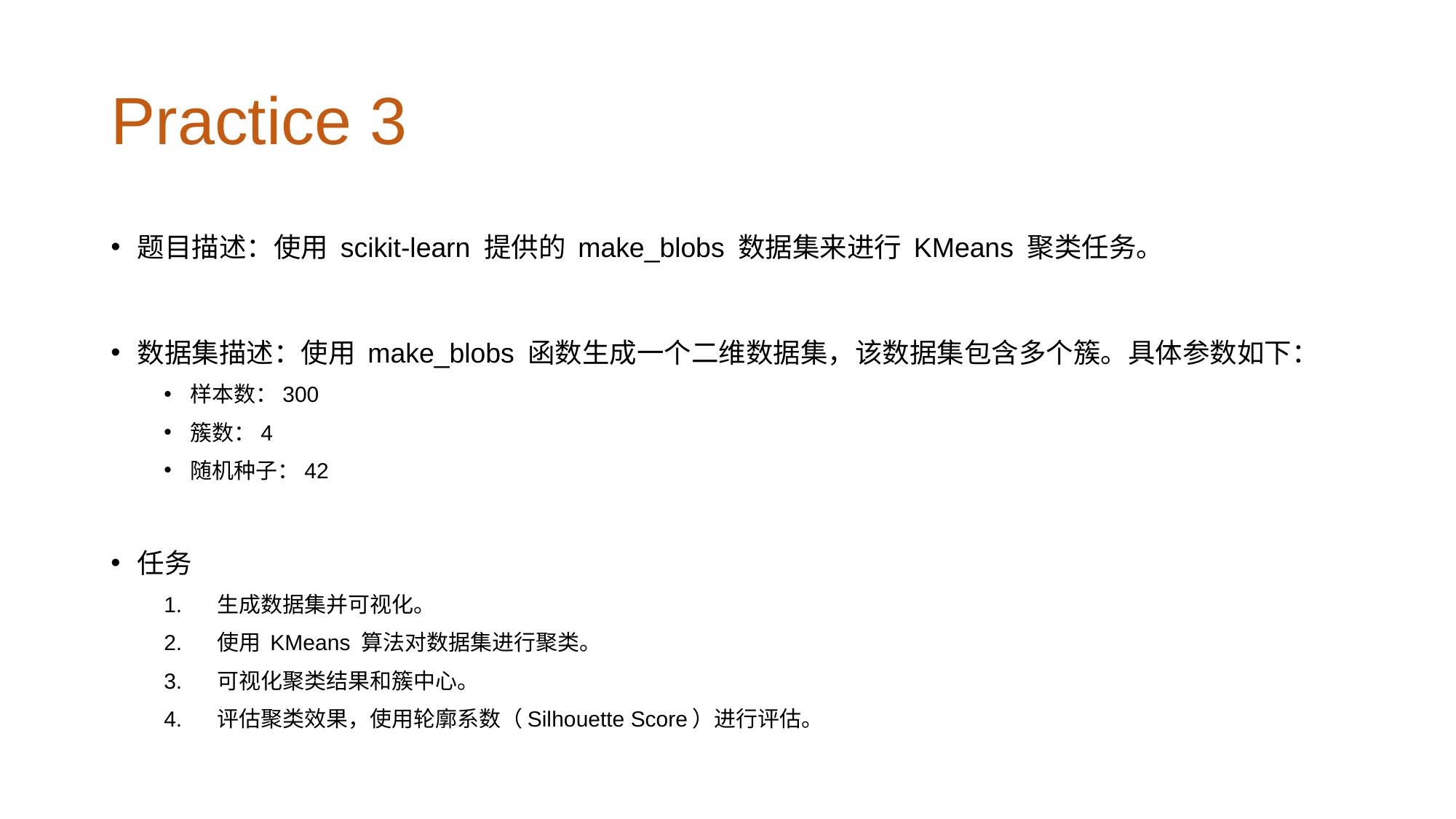

# Practice 3
题目描述：使用 scikit-learn 提供的 make_blobs 数据集来进行 KMeans 聚类任务。

数据集描述：使用 make_blobs 函数生成一个二维数据集，该数据集包含多个簇。具体参数如下：
样本数：300
簇数：4
随机种子：42

任务
生成数据集并可视化。
使用 KMeans 算法对数据集进行聚类。
可视化聚类结果和簇中心。
评估聚类效果，使用轮廓系数（Silhouette Score）进行评估。